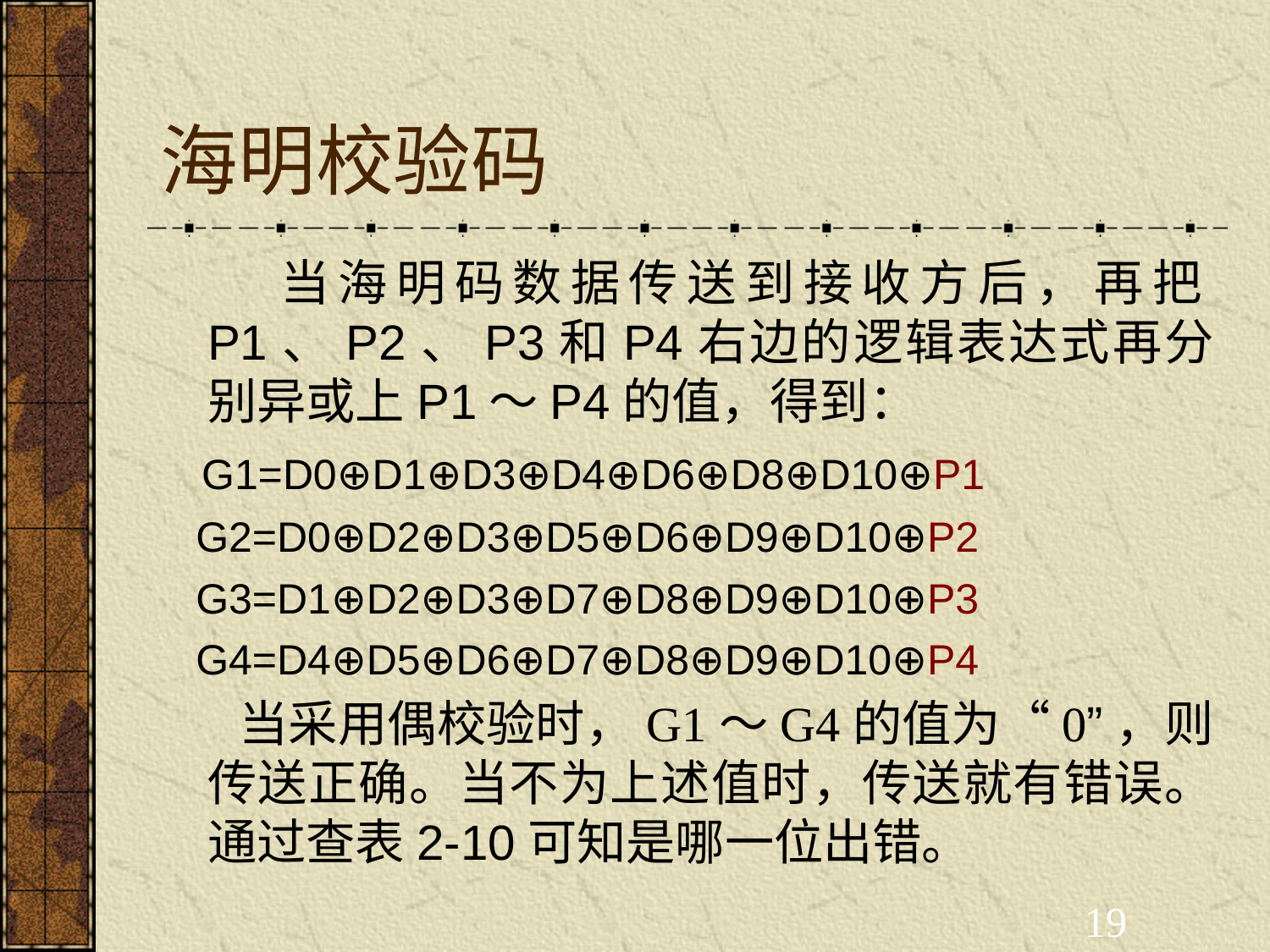

# 海明校验码
     当海明码数据传送到接收方后，再把P1、P2、P3和P4右边的逻辑表达式再分别异或上P1～P4的值，得到：
   G1=D0⊕D1⊕D3⊕D4⊕D6⊕D8⊕D10⊕P1
   G2=D0⊕D2⊕D3⊕D5⊕D6⊕D9⊕D10⊕P2
   G3=D1⊕D2⊕D3⊕D7⊕D8⊕D9⊕D10⊕P3
   G4=D4⊕D5⊕D6⊕D7⊕D8⊕D9⊕D10⊕P4
      当采用偶校验时，G1～G4的值为“0”，则传送正确。当不为上述值时，传送就有错误。通过查表2-10可知是哪一位出错。
19